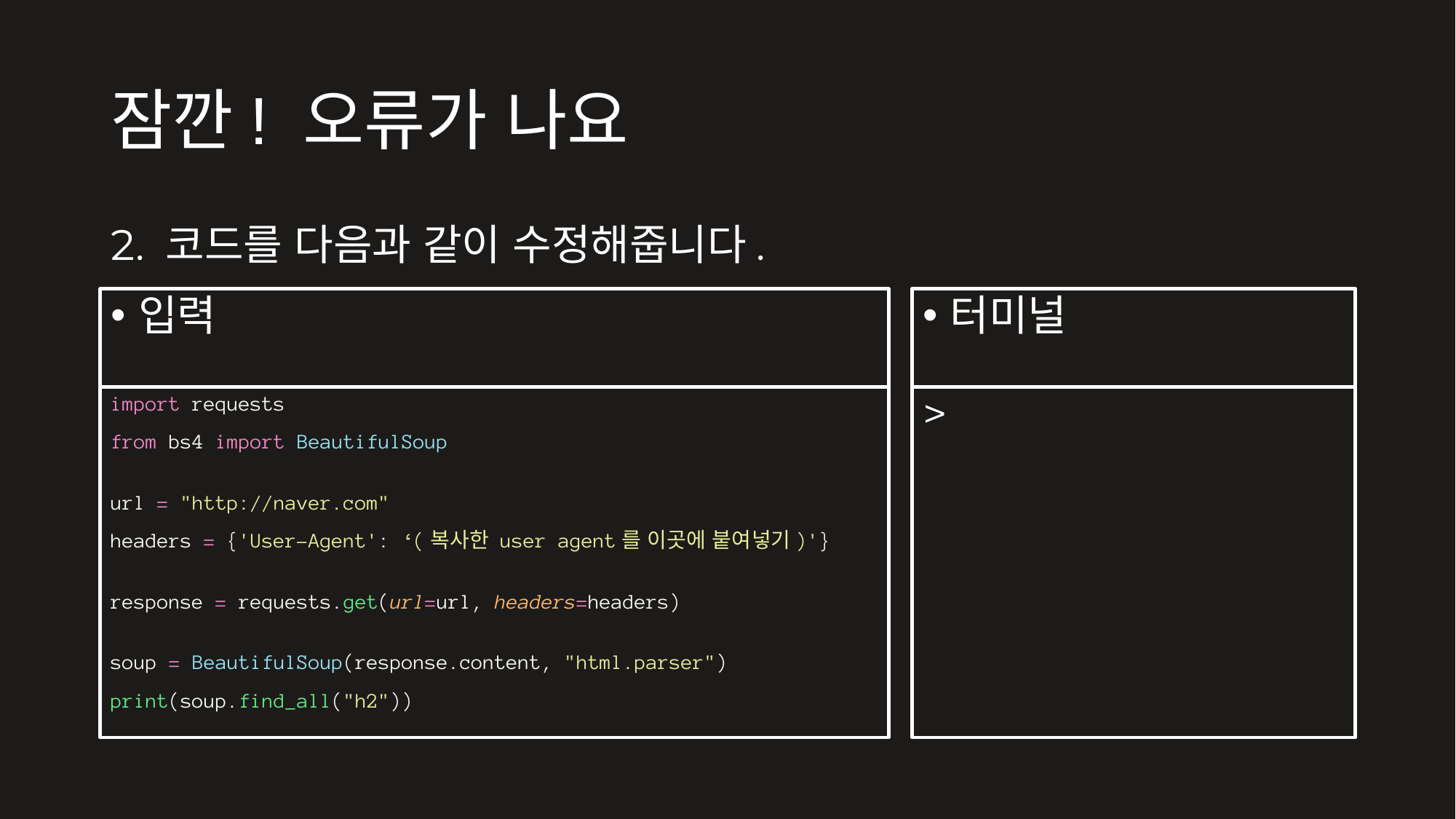

# 잠깐! 오류가 나요
2. 코드를 다음과 같이 수정해줍니다.
입력
터미널
import requests
from bs4 import BeautifulSoup
url = "http://naver.com"
headers = {'User-Agent': ‘(복사한 user agent를 이곳에 붙여넣기)'}
response = requests.get(url=url, headers=headers)
soup = BeautifulSoup(response.content, "html.parser")
print(soup.find_all("h2"))

>